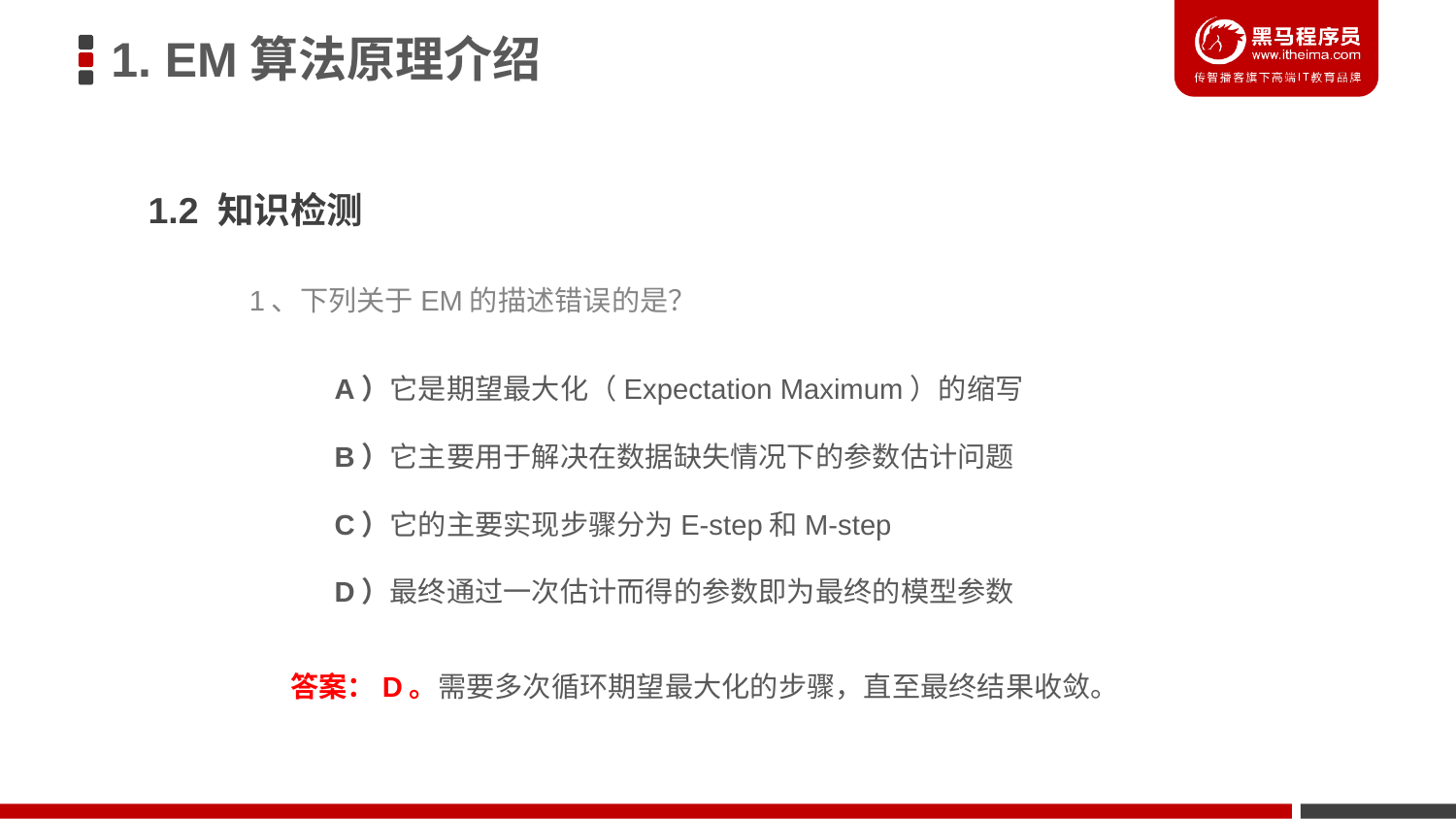

1. EM算法原理介绍
1.2 知识检测
1、下列关于EM的描述错误的是？
A）它是期望最大化（Expectation Maximum）的缩写

B）它主要用于解决在数据缺失情况下的参数估计问题

C）它的主要实现步骤分为E-step和M-step

D）最终通过一次估计而得的参数即为最终的模型参数
答案：D。需要多次循环期望最大化的步骤，直至最终结果收敛。